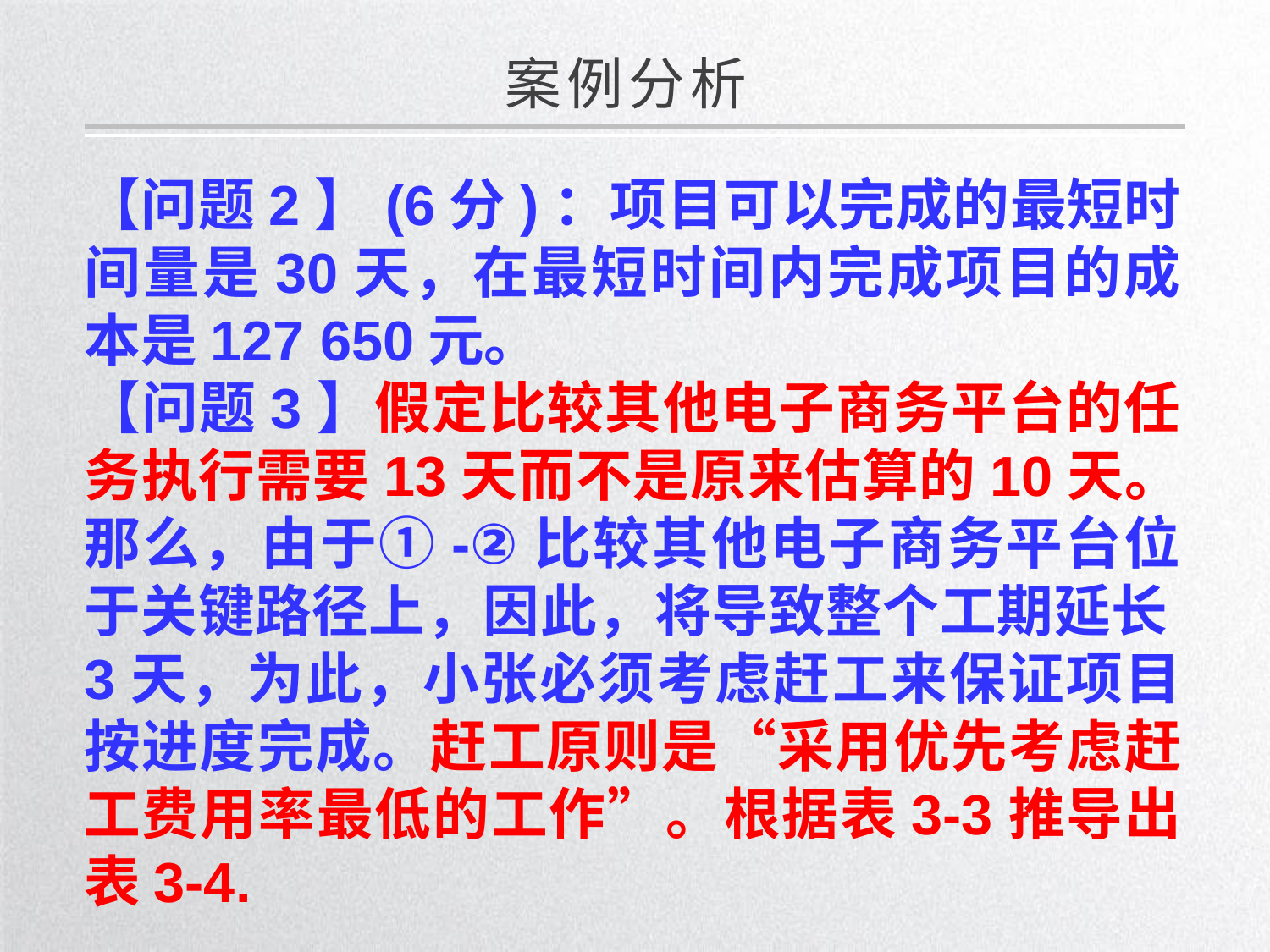

案例分析
【问题2】(6分)：项目可以完成的最短时间量是30天，在最短时间内完成项目的成本是127 650元。
【问题3】假定比较其他电子商务平台的任务执行需要13天而不是原来估算的10天。那么，由于①-②比较其他电子商务平台位于关键路径上，因此，将导致整个工期延长3天，为此，小张必须考虑赶工来保证项目按进度完成。赶工原则是“采用优先考虑赶工费用率最低的工作”。根据表3-3推导出表3-4.